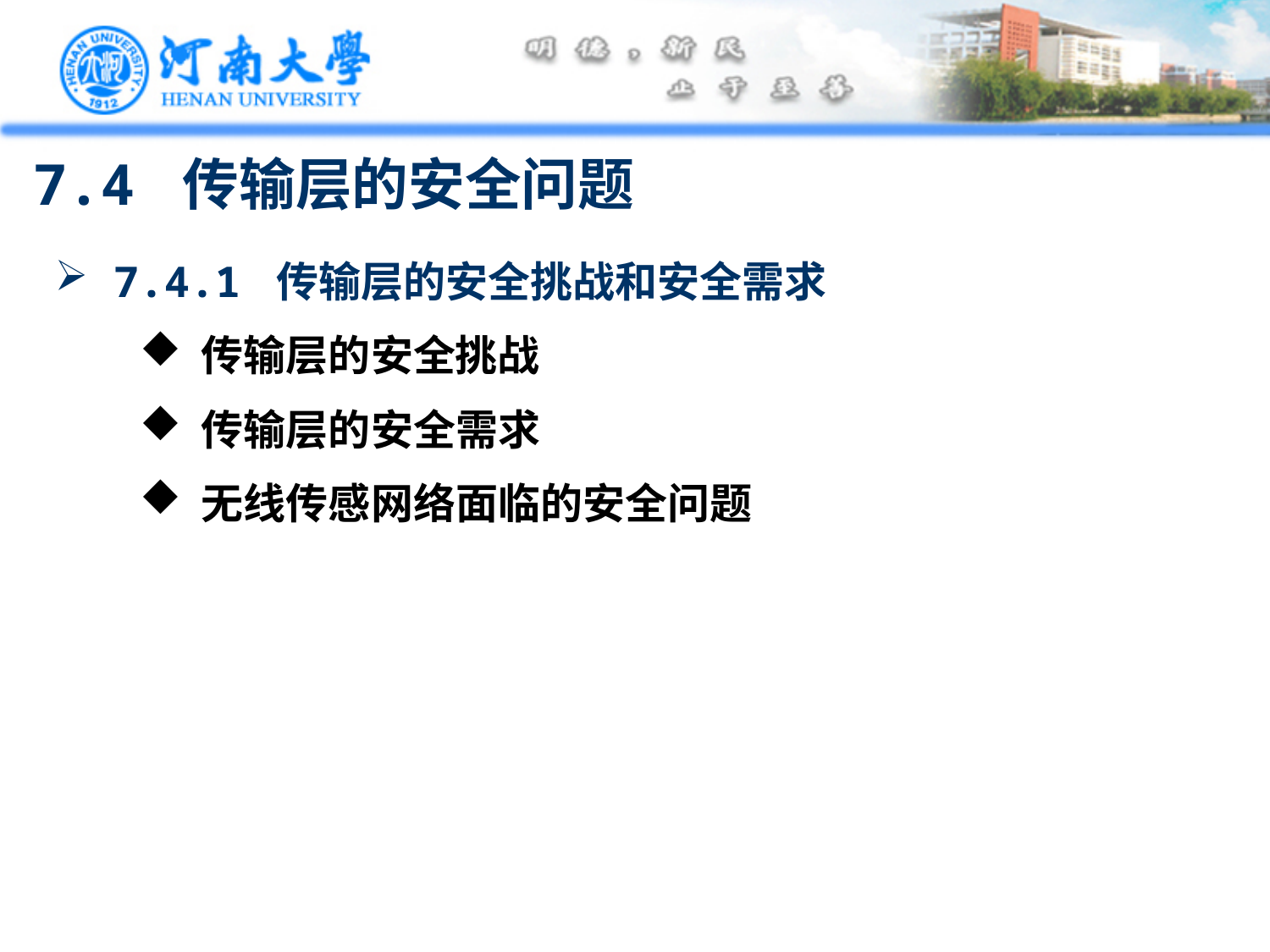

7.4 传输层的安全问题
 7.4.1 传输层的安全挑战和安全需求
 传输层的安全挑战
 传输层的安全需求
 无线传感网络面临的安全问题